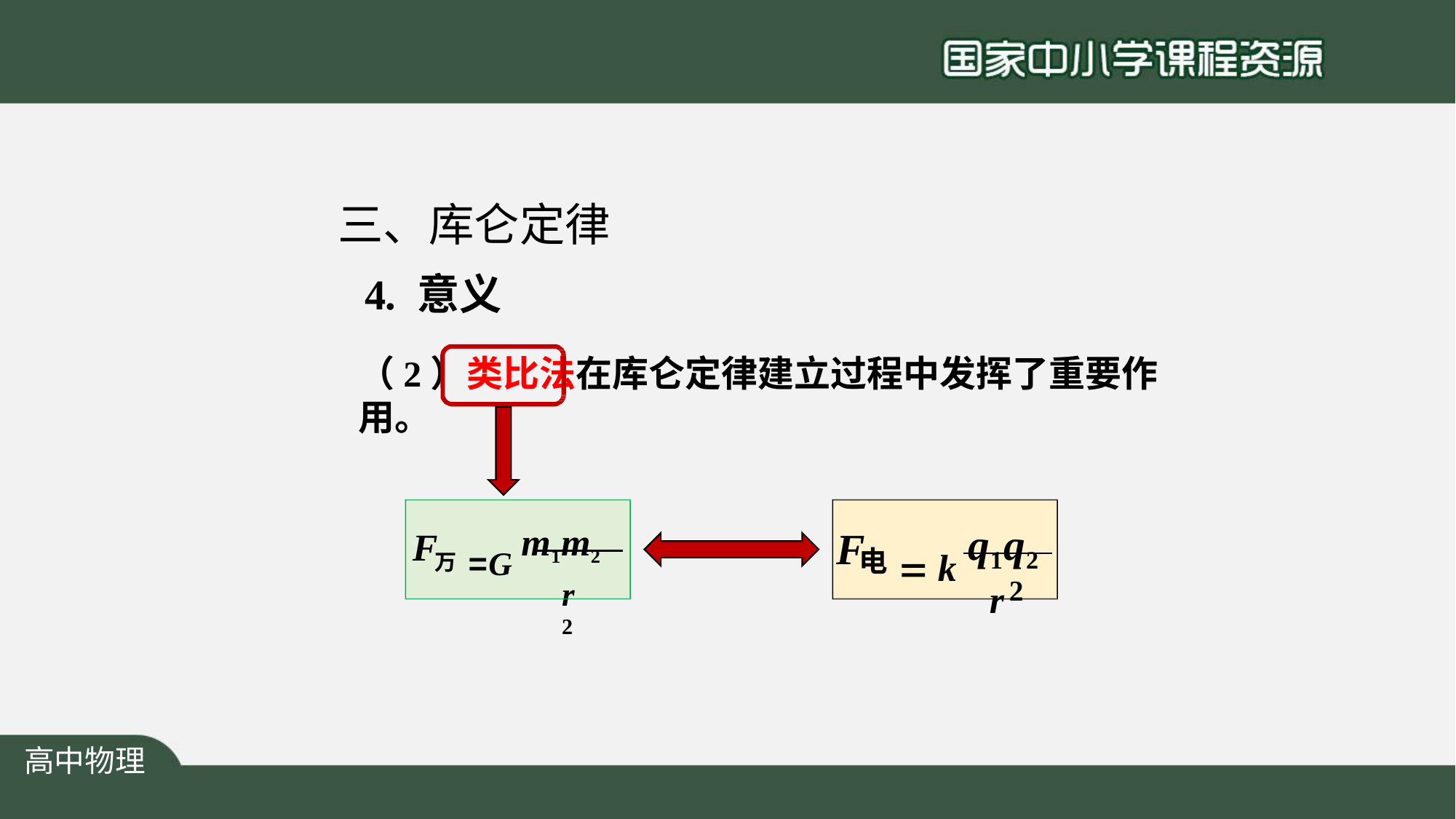

# 三、库仑定律
4. 意义
（2）类比法在库仑定律建立过程中发挥了重要作用。

= k q1q2
=G m1m2

F
F

r 2
r2
电
万

高中物理